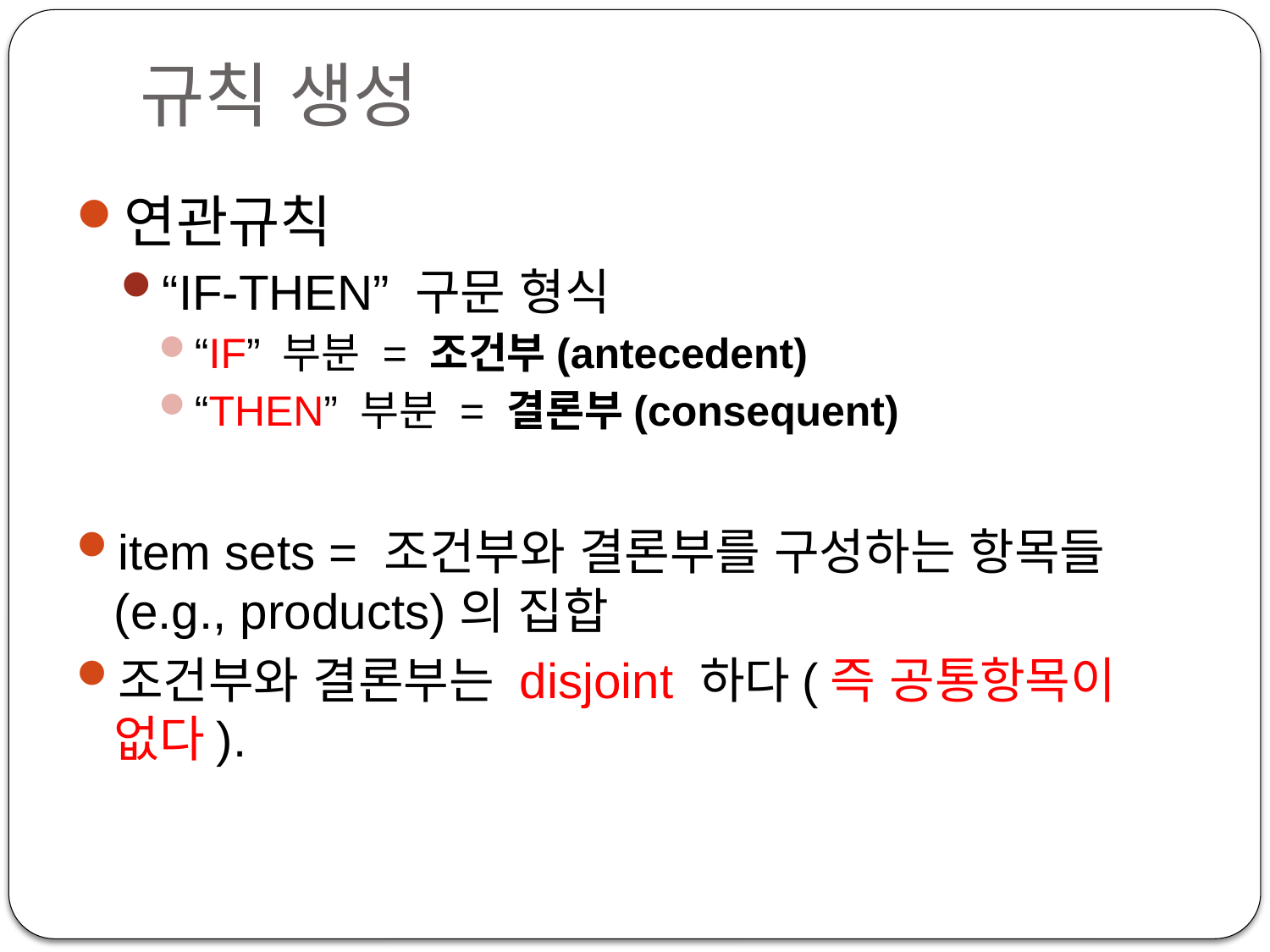

# 규칙 생성
연관규칙
“IF-THEN” 구문 형식
“IF” 부분 = 조건부(antecedent)
“THEN” 부분 = 결론부(consequent)

item sets = 조건부와 결론부를 구성하는 항목들 (e.g., products)의 집합
조건부와 결론부는 disjoint 하다(즉 공통항목이 없다).